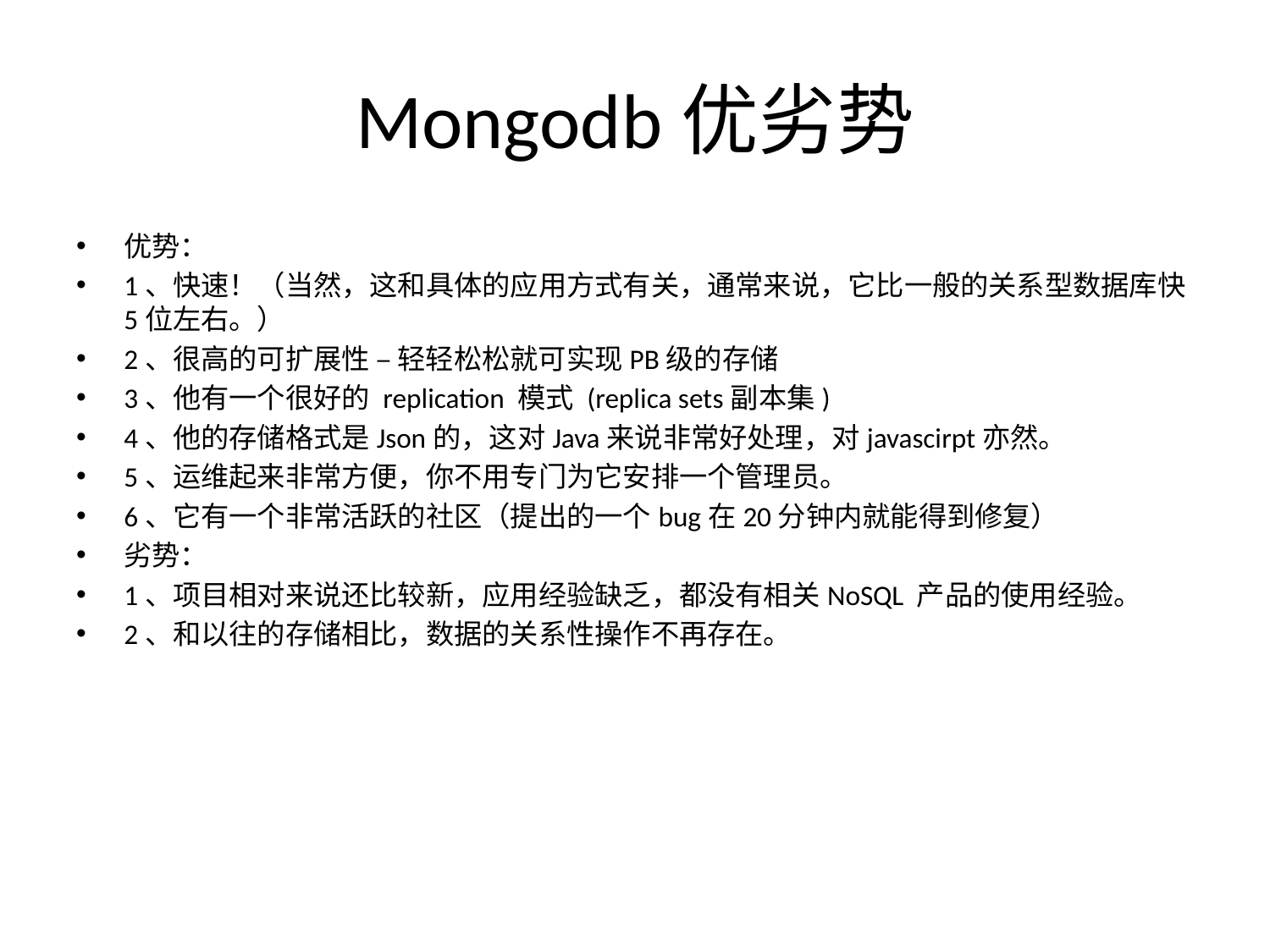

# Mongodb优劣势
优势：
1、快速！（当然，这和具体的应用方式有关，通常来说，它比一般的关系型数据库快5位左右。）
2、很高的可扩展性 – 轻轻松松就可实现PB级的存储
3、他有一个很好的 replication 模式 (replica sets副本集)
4、他的存储格式是Json的，这对Java来说非常好处理，对javascirpt亦然。
5、运维起来非常方便，你不用专门为它安排一个管理员。
6、它有一个非常活跃的社区（提出的一个bug在20分钟内就能得到修复）
劣势：
1、项目相对来说还比较新，应用经验缺乏，都没有相关NoSQL 产品的使用经验。
2、和以往的存储相比，数据的关系性操作不再存在。